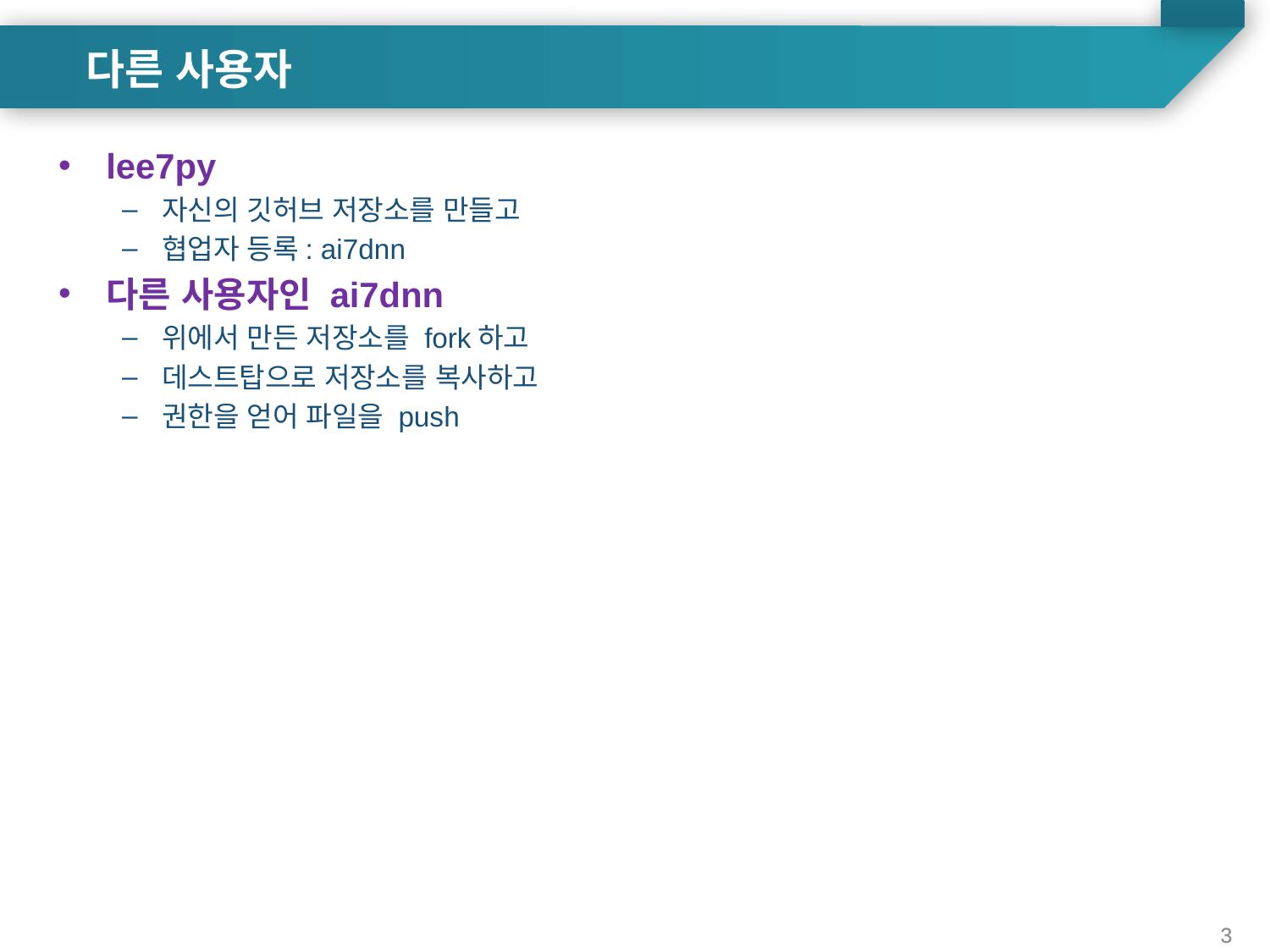

다른 사용자
lee7py
자신의 깃허브 저장소를 만들고
협업자 등록: ai7dnn
다른 사용자인 ai7dnn
위에서 만든 저장소를 fork하고
데스트탑으로 저장소를 복사하고
권한을 얻어 파일을 push
3